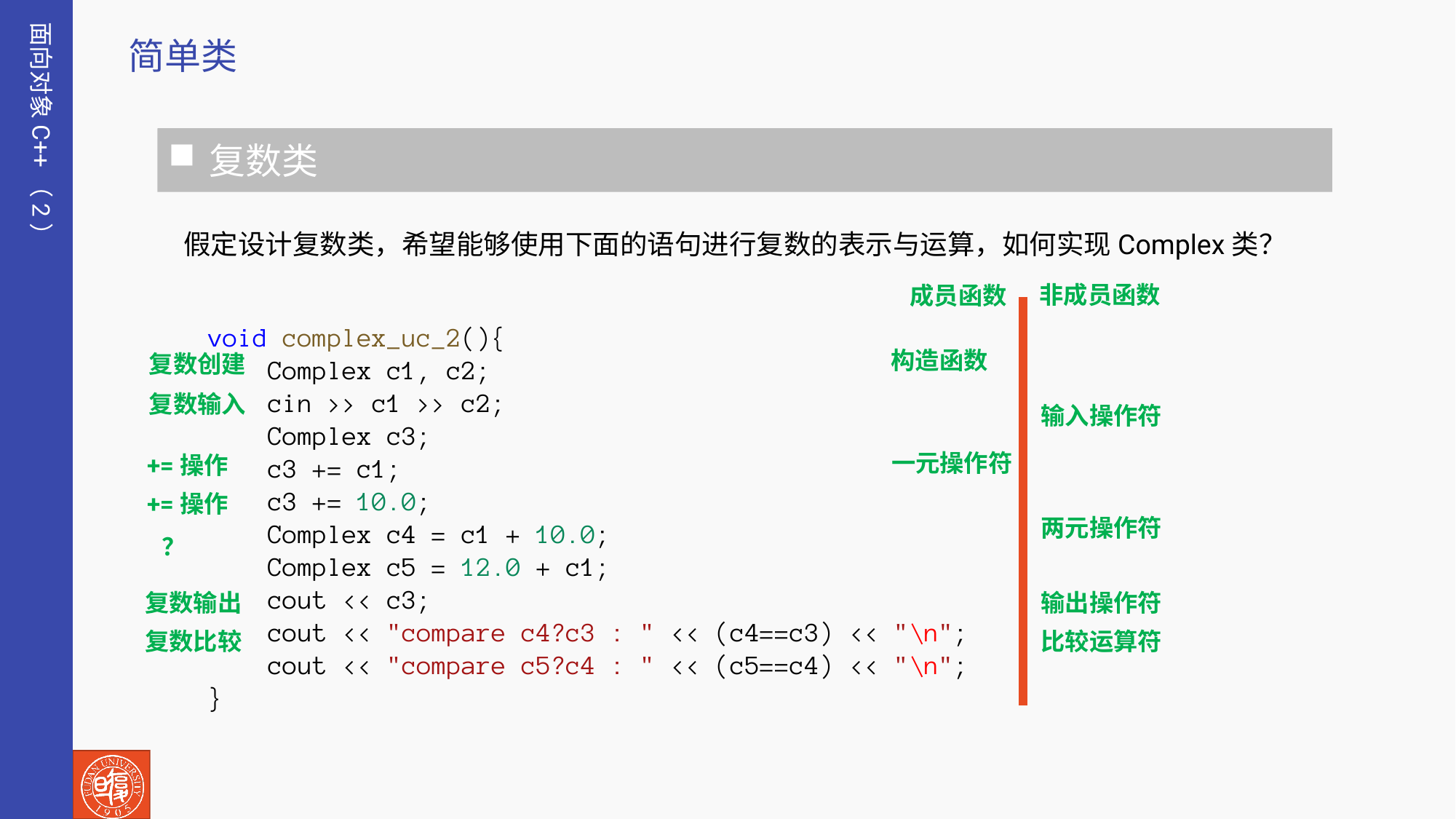

面向对象C++（2）
简单类
复数类
假定设计复数类，希望能够使用下面的语句进行复数的表示与运算，如何实现Complex类？
非成员函数
成员函数
void complex_uc_2(){
    Complex c1, c2;
    cin >> c1 >> c2;
    Complex c3;
    c3 += c1;
    c3 += 10.0;
    Complex c4 = c1 + 10.0;
    Complex c5 = 12.0 + c1;
    cout << c3;
    cout << "compare c4?c3 : " << (c4==c3) << "\n";
    cout << "compare c5?c4 : " << (c5==c4) << "\n";
}
构造函数
复数创建
复数输入
输入操作符
一元操作符
+=操作
+=操作
两元操作符
？
复数输出
输出操作符
复数比较
比较运算符